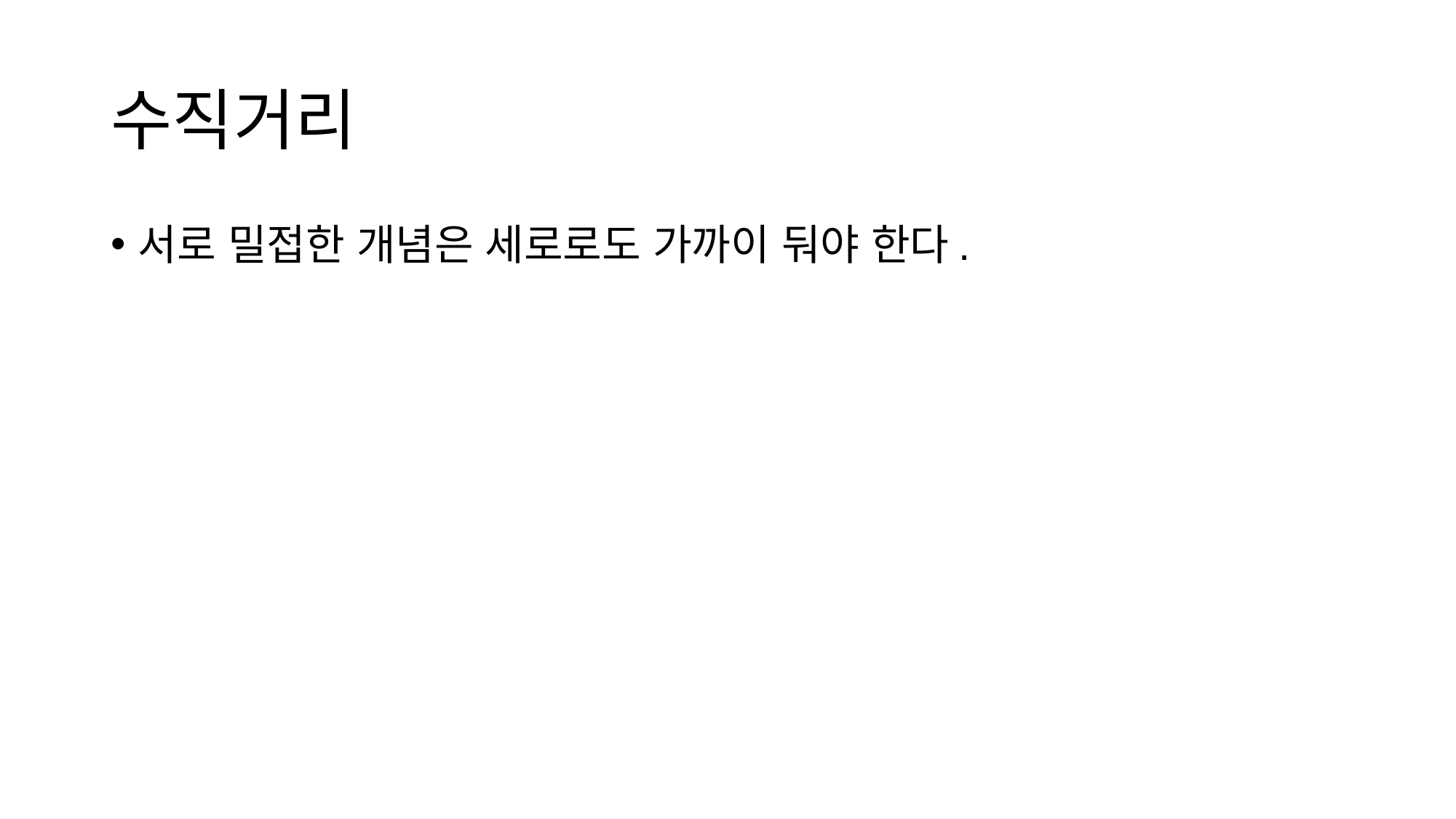

# 수직거리
서로 밀접한 개념은 세로로도 가까이 둬야 한다.